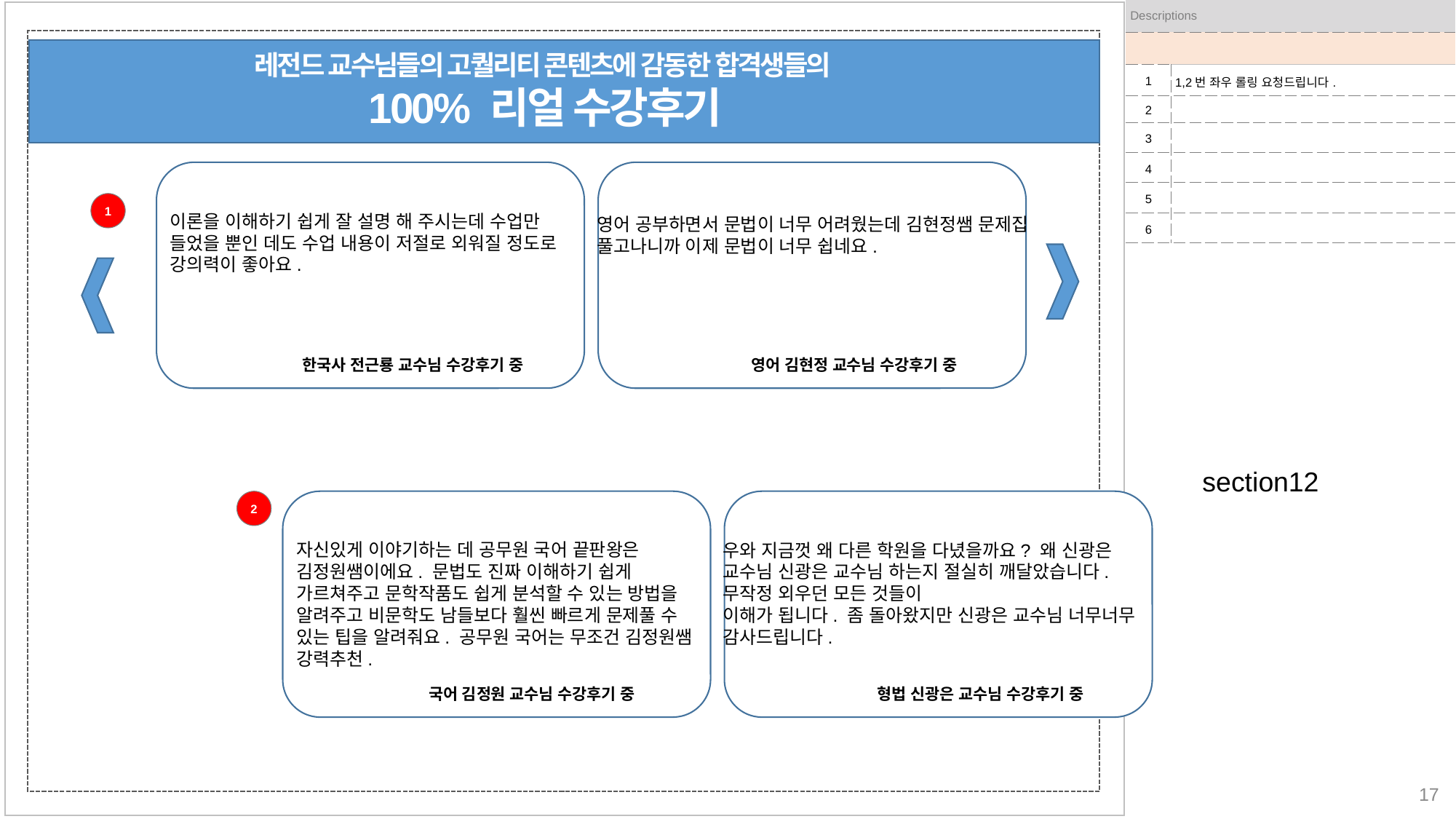

| Descriptions |  |
| --- | --- |
|  |  |
| 1 | 1,2번 좌우 롤링 요청드립니다. |
| 2 |  |
| 3 |  |
| 4 |  |
| 5 |  |
| 6 |  |

레전드 교수님들의 고퀄리티 콘텐츠에 감동한 합격생들의
100% 리얼 수강후기

1
이론을 이해하기 쉽게 잘 설명 해 주시는데 수업만 들었을 뿐인 데도 수업 내용이 저절로 외워질 정도로 강의력이 좋아요.
영어 공부하면서 문법이 너무 어려웠는데 김현정쌤 문제집 풀고나니까 이제 문법이 너무 쉽네요.

한국사 전근룡 교수님 수강후기 중
영어 김현정 교수님 수강후기 중
section12
2

자신있게 이야기하는 데 공무원 국어 끝판왕은 김정원쌤이에요. 문법도 진짜 이해하기 쉽게 가르쳐주고 문학작품도 쉽게 분석할 수 있는 방법을 알려주고 비문학도 남들보다 훨씬 빠르게 문제풀 수 있는 팁을 알려줘요. 공무원 국어는 무조건 김정원쌤 강력추천.
우와 지금껏 왜 다른 학원을 다녔을까요? 왜 신광은 교수님 신광은 교수님 하는지 절실히 깨달았습니다.무작정 외우던 모든 것들이
이해가 됩니다. 좀 돌아왔지만 신광은 교수님 너무너무 감사드립니다.
국어 김정원 교수님 수강후기 중
형법 신광은 교수님 수강후기 중
17